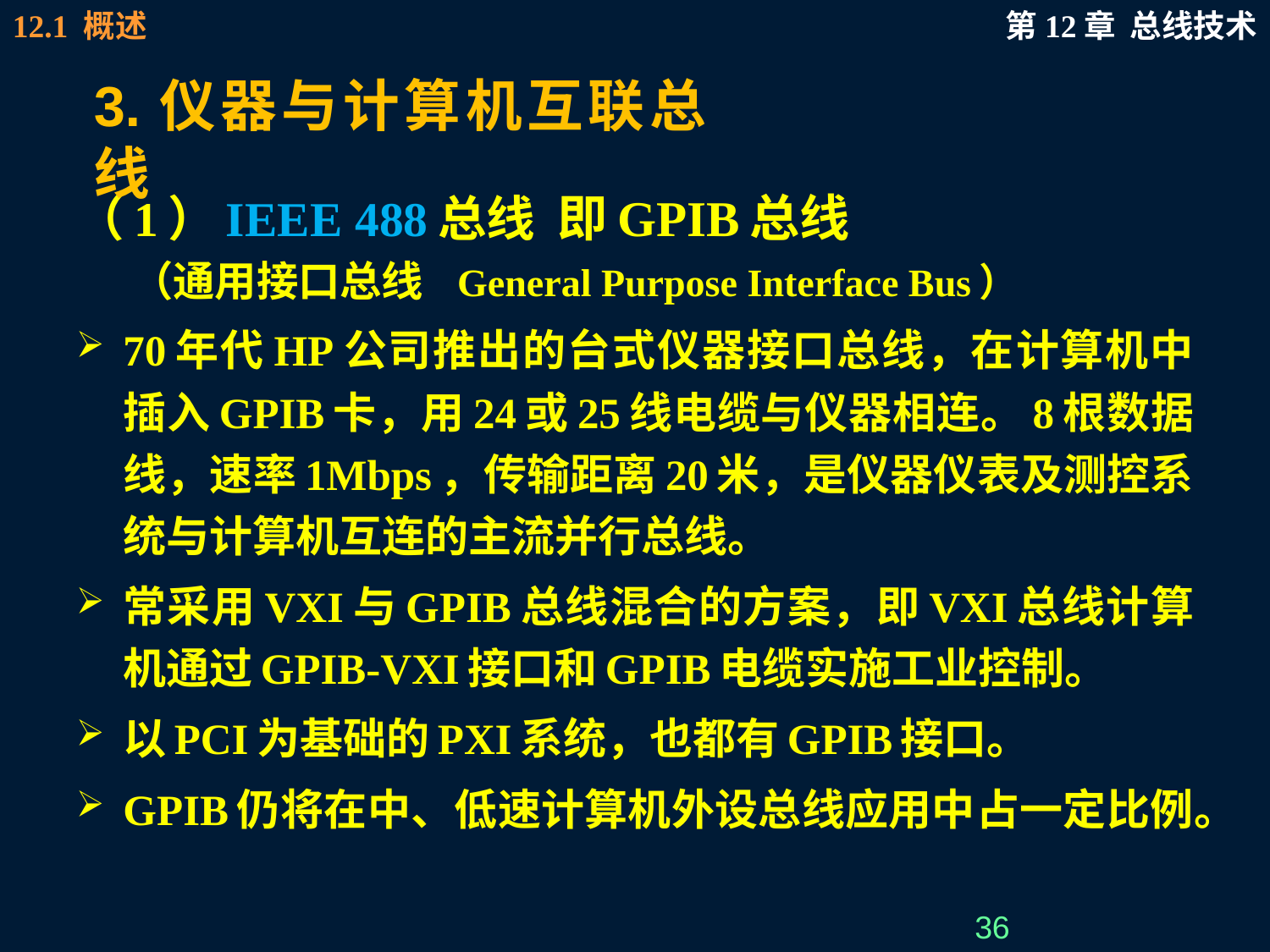

3.仪器与计算机互联总线
（1）IEEE 488总线  即GPIB总线
     （通用接口总线   General Purpose Interface Bus）
70年代HP公司推出的台式仪器接口总线，在计算机中插入GPIB卡，用24或25线电缆与仪器相连。8根数据线，速率1Mbps，传输距离20米，是仪器仪表及测控系统与计算机互连的主流并行总线。
常采用VXI与GPIB总线混合的方案，即VXI总线计算机通过GPIB-VXI接口和GPIB电缆实施工业控制。
以PCI为基础的PXI系统，也都有GPIB接口。
GPIB仍将在中、低速计算机外设总线应用中占一定比例。